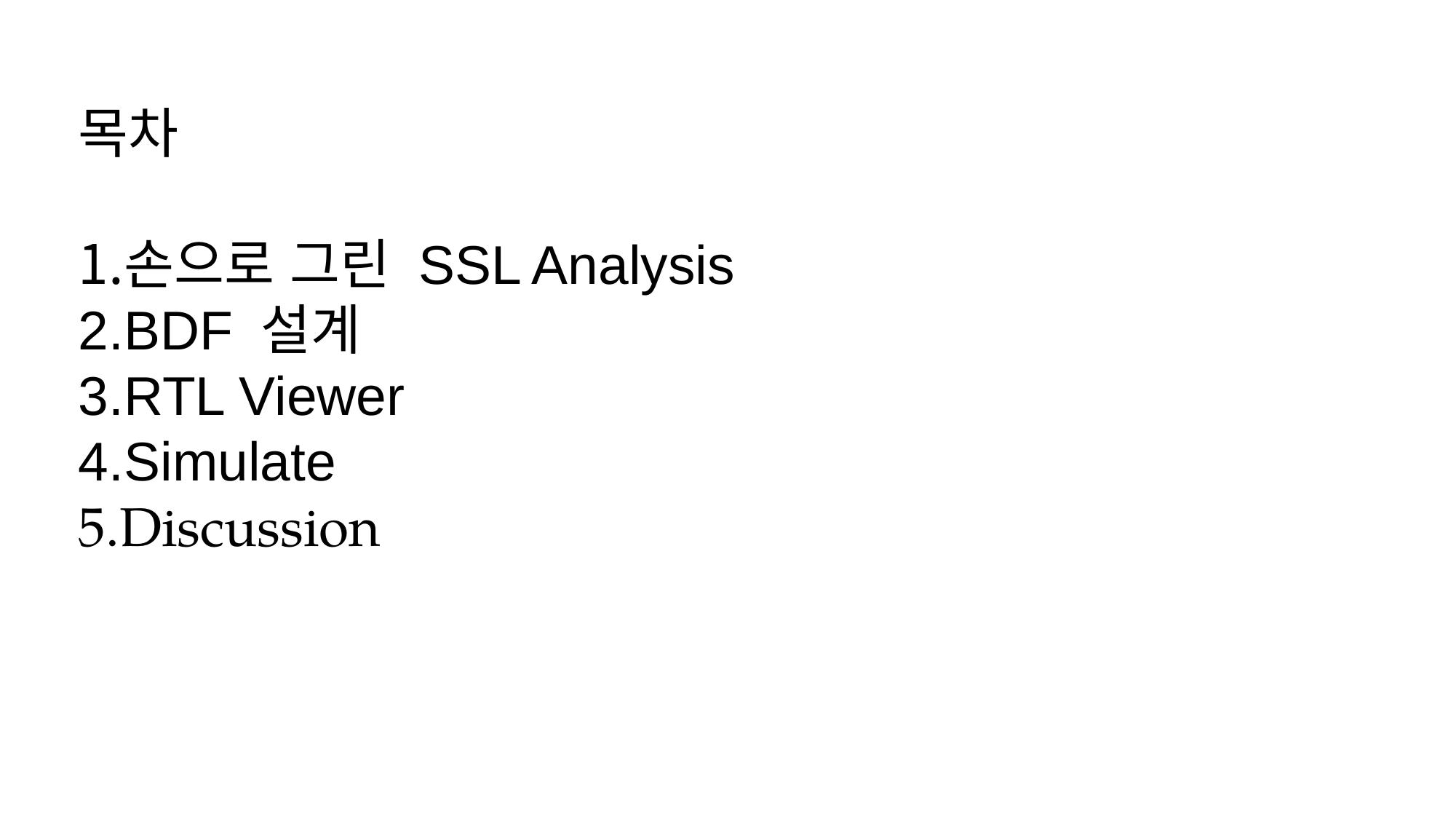

목차

손으로 그린 SSL Analysis
BDF 설계
RTL Viewer
Simulate
Discussion